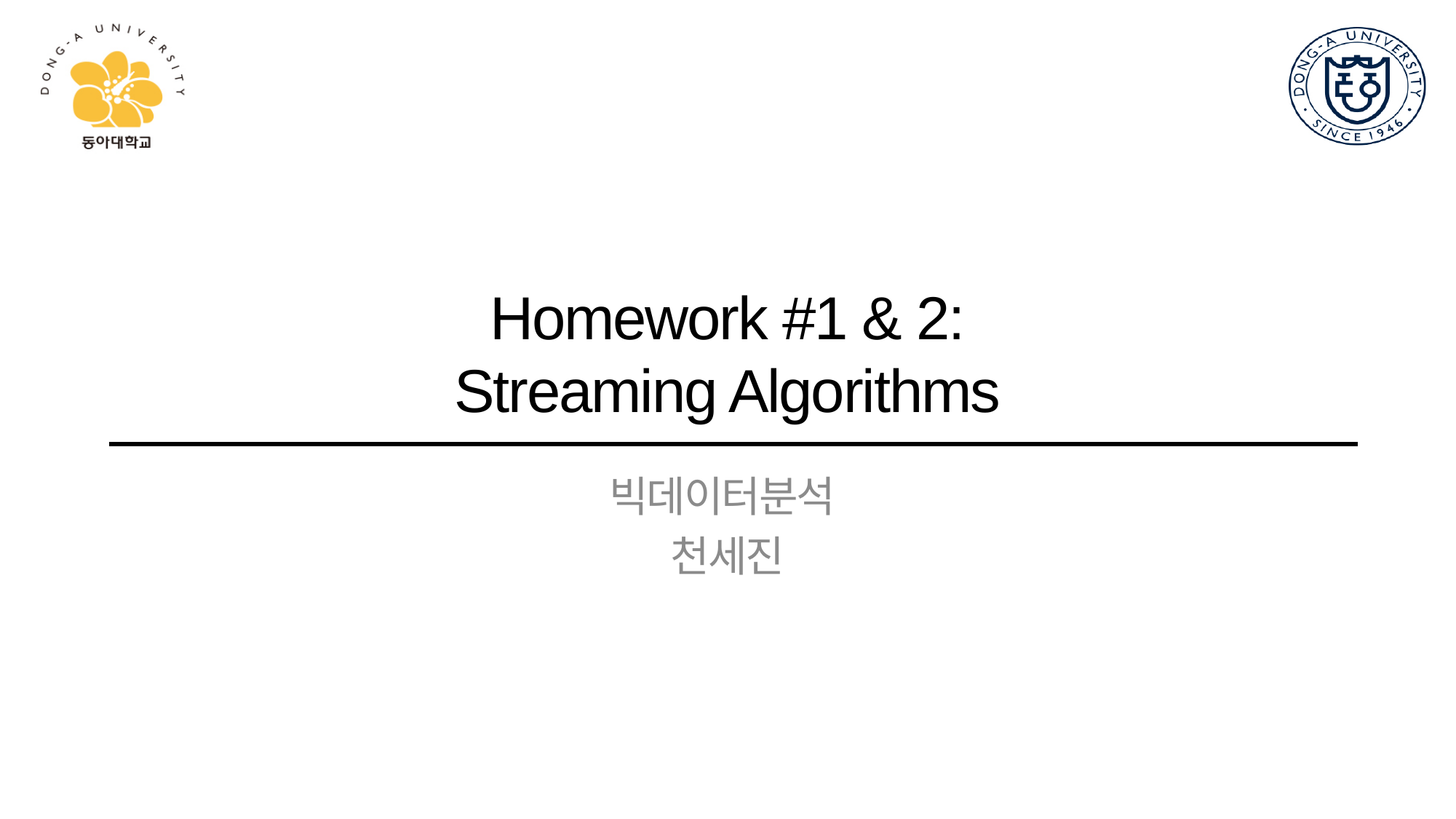

# Homework #1 & 2: Streaming Algorithms
빅데이터분석
천세진